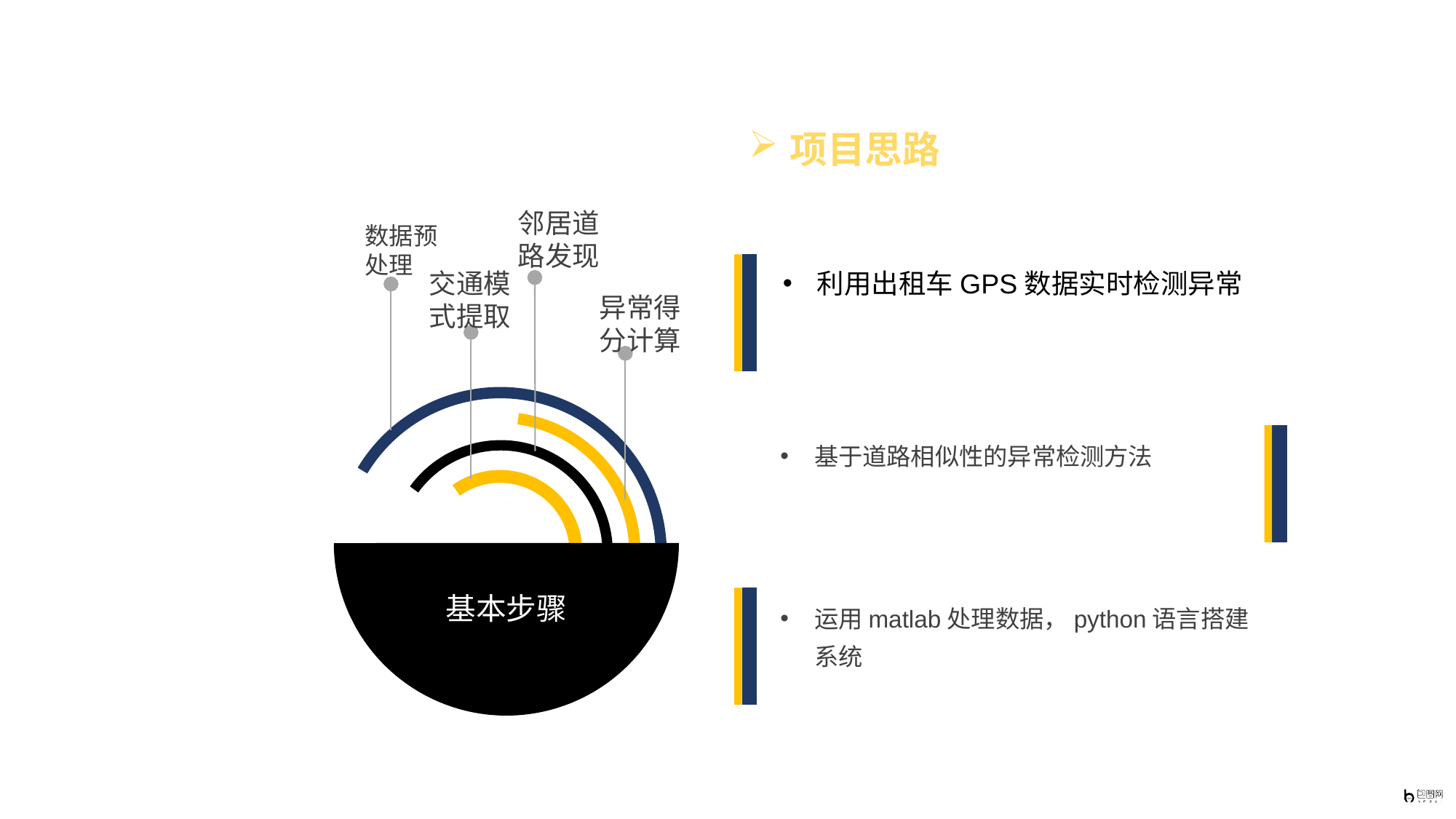

项目思路
邻居道路发现
数据预处理
交通模式提取
利用出租车GPS数据实时检测异常

异常得分计算

基于道路相似性的异常检测方法

基本步骤
运用matlab处理数据，python语言搭建系统